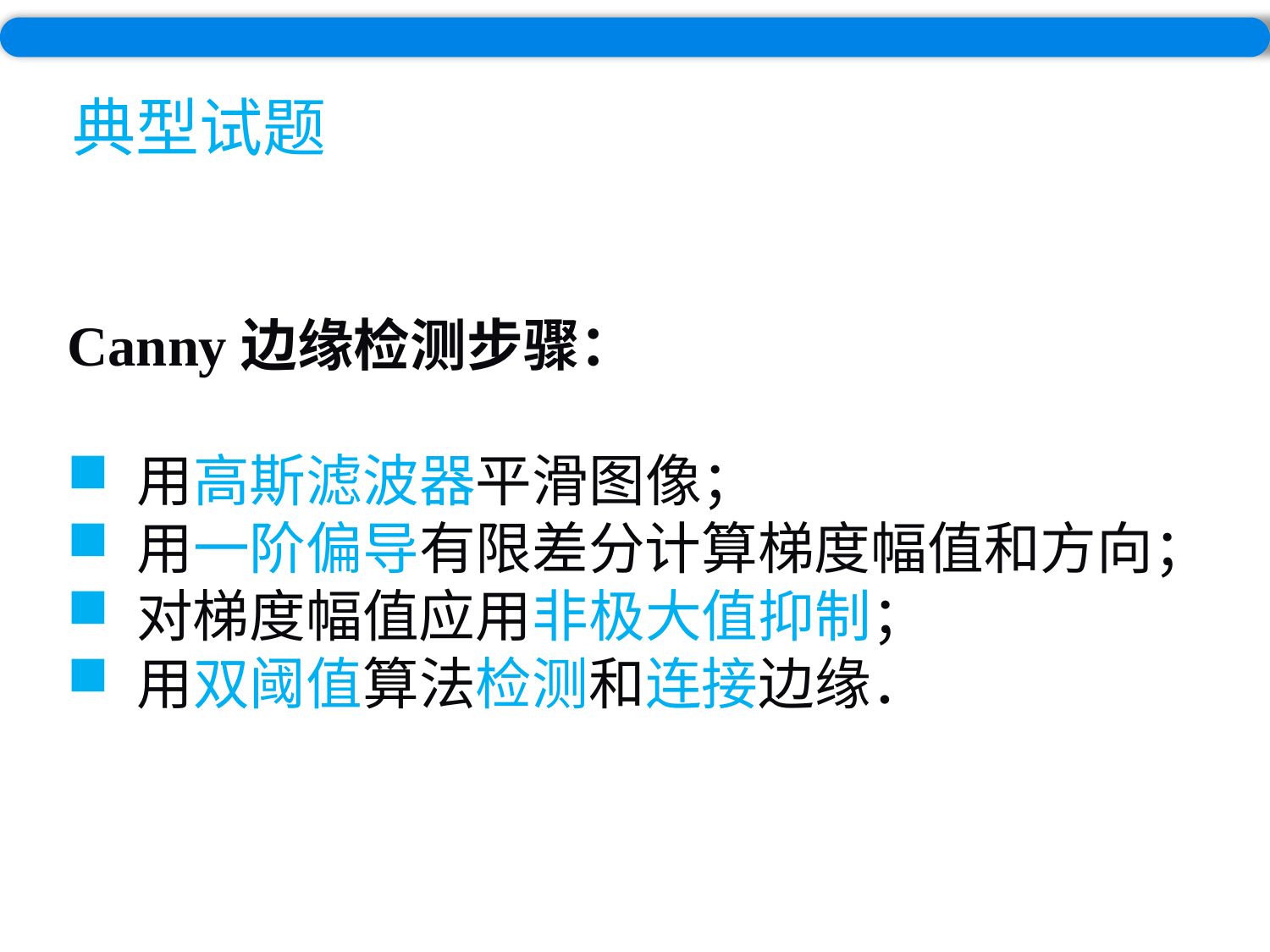

典型试题

Canny边缘检测步骤：

 用高斯滤波器平滑图像；
 用一阶偏导有限差分计算梯度幅值和方向；
 对梯度幅值应用非极大值抑制；
 用双阈值算法检测和连接边缘．